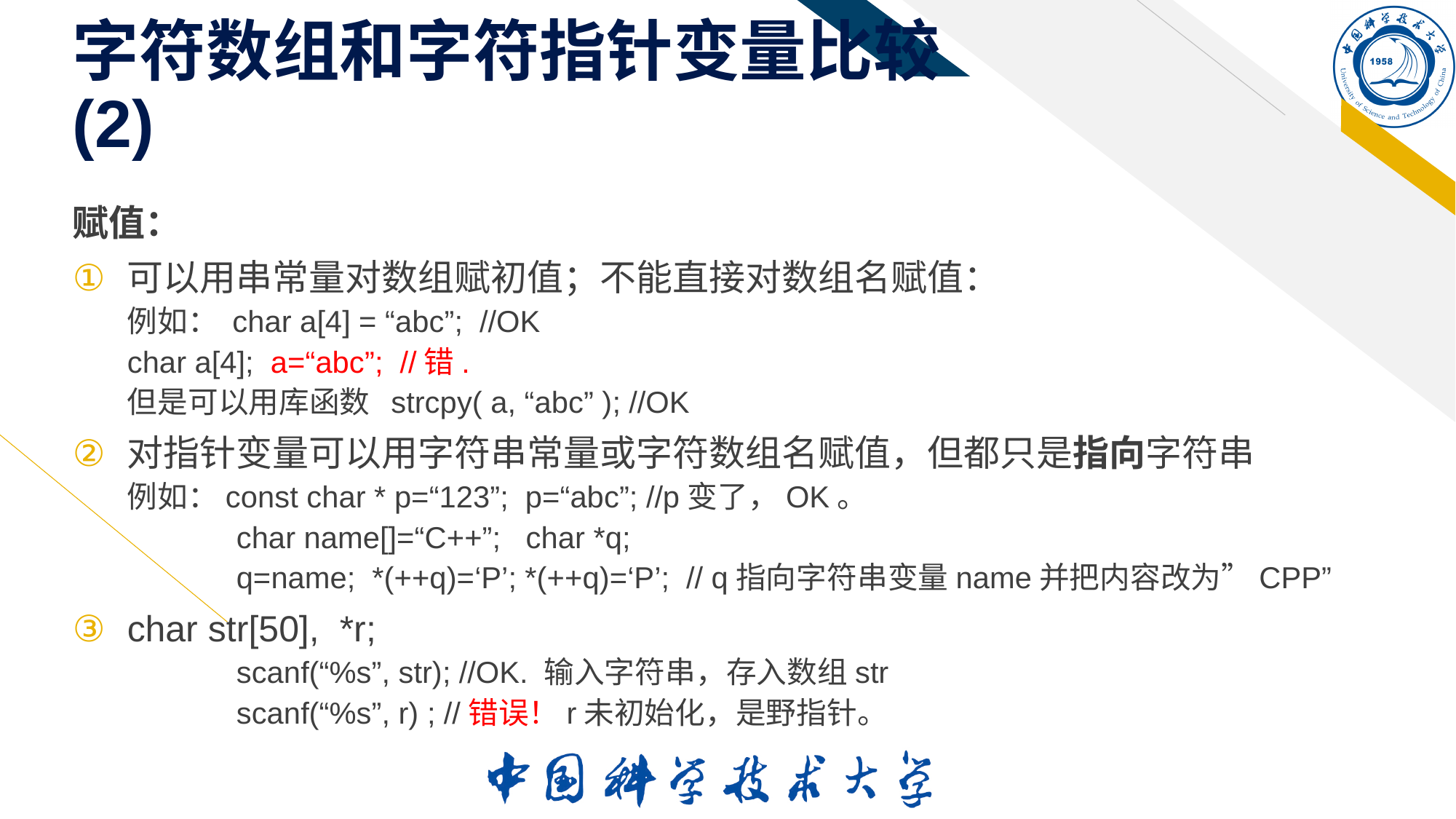

# 字符数组和字符指针变量比较 (2)
赋值：
可以用串常量对数组赋初值；不能直接对数组名赋值：
例如： char a[4] = “abc”;  //OK
char a[4];  a=“abc”;  //错.
但是可以用库函数  strcpy( a, “abc” ); //OK
对指针变量可以用字符串常量或字符数组名赋值，但都只是指向字符串
例如：const char * p=“123”;  p=“abc”; //p变了，OK。
	char name[]=“C++”;   char *q;
	q=name;  *(++q)=‘P’; *(++q)=‘P’;  // q指向字符串变量name并把内容改为”CPP”
char str[50],  *r;
	scanf(“%s”, str); //OK. 输入字符串，存入数组str
	scanf(“%s”, r) ; //错误！r未初始化，是野指针。